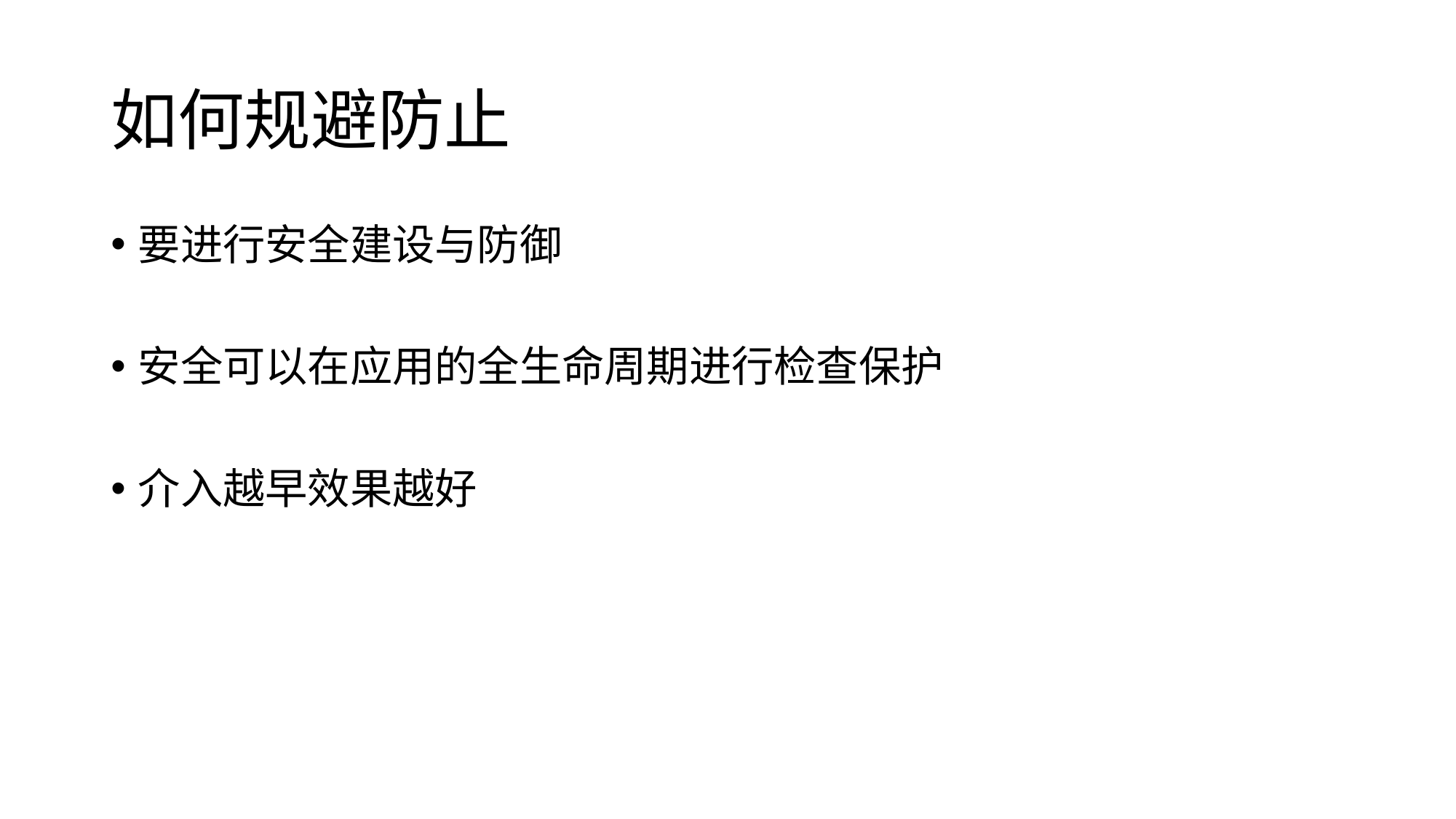

# 如何规避防止
要进行安全建设与防御

安全可以在应用的全生命周期进行检查保护

介入越早效果越好